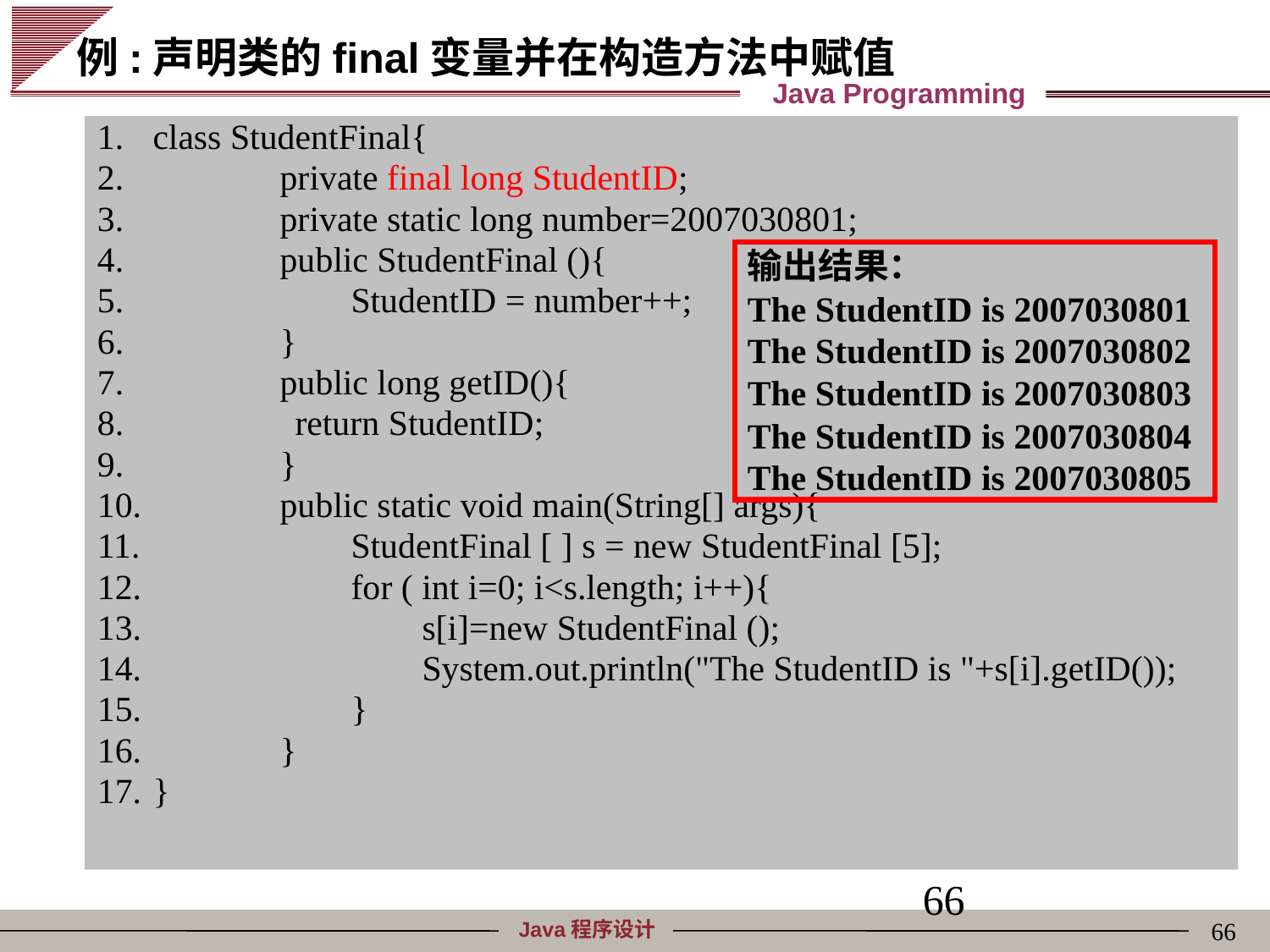

# 例:声明类的final变量并在构造方法中赋值
class StudentFinal{
	private final long StudentID;
	private static long number=2007030801;
	public StudentFinal (){
	        StudentID = number++;
	}
	public long getID(){
                return StudentID;
	}
	public static void main(String[] args){
	        StudentFinal [ ] s = new StudentFinal [5];
	        for ( int i=0; i<s.length; i++){
	                s[i]=new StudentFinal ();
	                System.out.println("The StudentID is "+s[i].getID());
	        }
	}
}
输出结果：
The StudentID is 2007030801
The StudentID is 2007030802
The StudentID is 2007030803
The StudentID is 2007030804
The StudentID is 2007030805
66